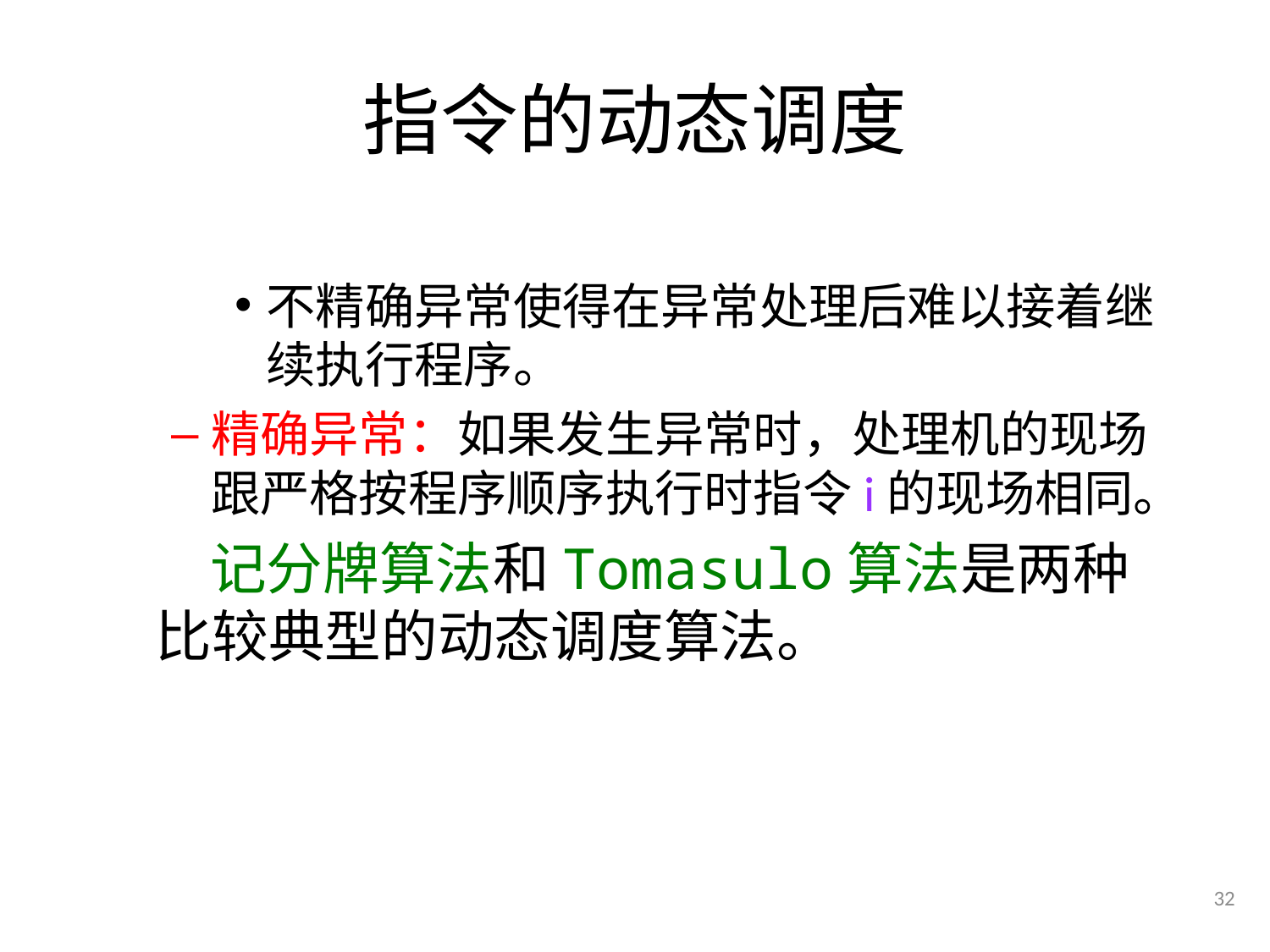

# 指令的动态调度

不精确异常使得在异常处理后难以接着继续执行程序。
精确异常：如果发生异常时，处理机的现场跟严格按程序顺序执行时指令i的现场相同。
       记分牌算法和Tomasulo算法是两种比较典型的动态调度算法。

32